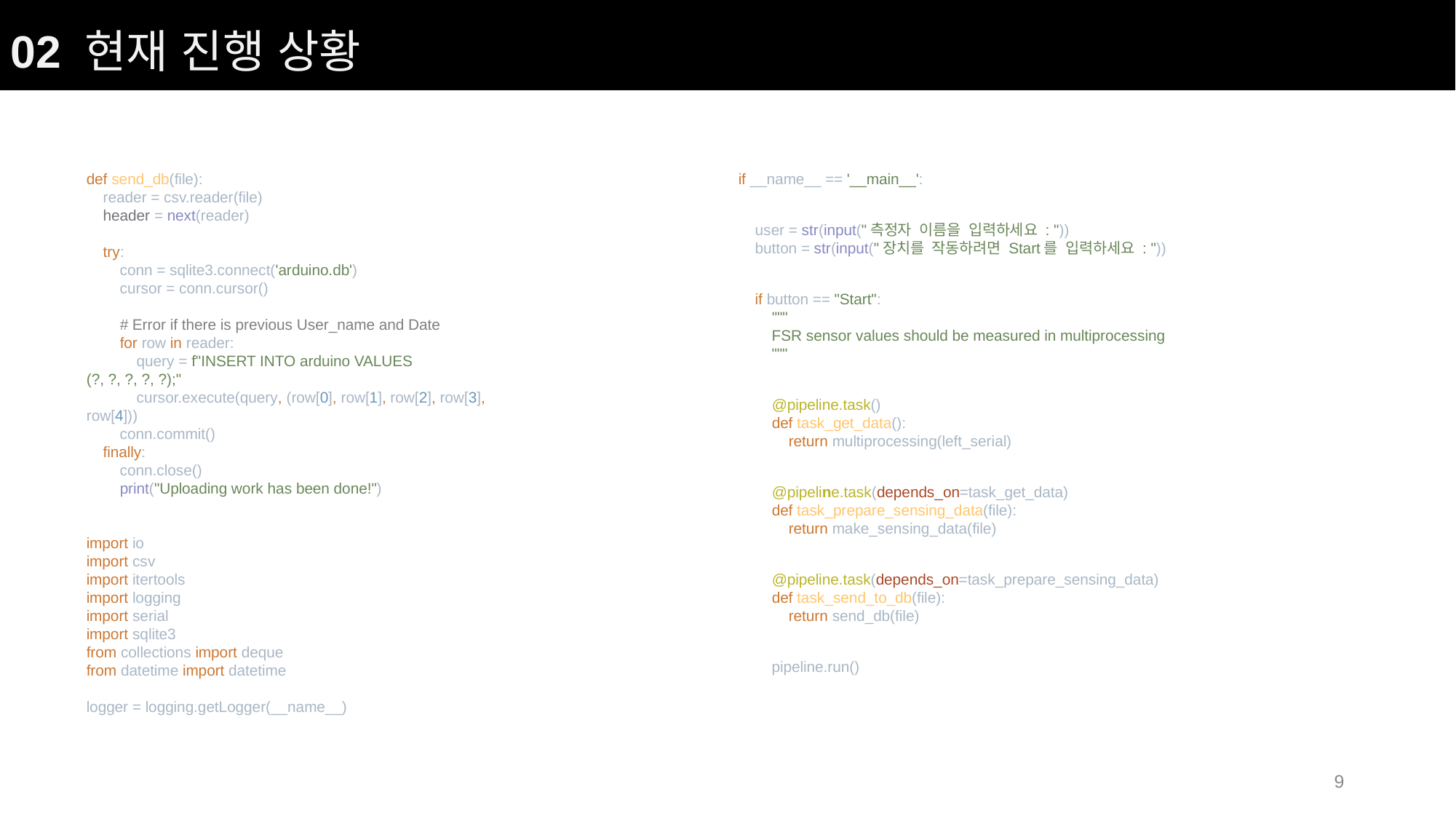

02 현재 진행 상황
def send_db(file):
    reader = csv.reader(file)
    header = next(reader)
    try:
        conn = sqlite3.connect('arduino.db')
        cursor = conn.cursor()
        # Error if there is previous User_name and Date
        for row in reader:
            query = f"INSERT INTO arduino VALUES (?, ?, ?, ?, ?);"
            cursor.execute(query, (row[0], row[1], row[2], row[3], row[4]))
        conn.commit()
    finally:
        conn.close()
        print("Uploading work has been done!")

import io
import csv
import itertools
import logging
import serial
import sqlite3
from collections import deque
from datetime import datetime
logger = logging.getLogger(__name__)

if __name__ == '__main__':
    user = str(input("측정자 이름을 입력하세요 : "))
    button = str(input("장치를 작동하려면 Start를 입력하세요 : "))
    if button == "Start":
        """
        FSR sensor values should be measured in multiprocessing
        """
        @pipeline.task()
        def task_get_data():
            return multiprocessing(left_serial)
        @pipeline.task(depends_on=task_get_data)
        def task_prepare_sensing_data(file):
            return make_sensing_data(file)
        @pipeline.task(depends_on=task_prepare_sensing_data)
        def task_send_to_db(file):
            return send_db(file)
        pipeline.run()

9